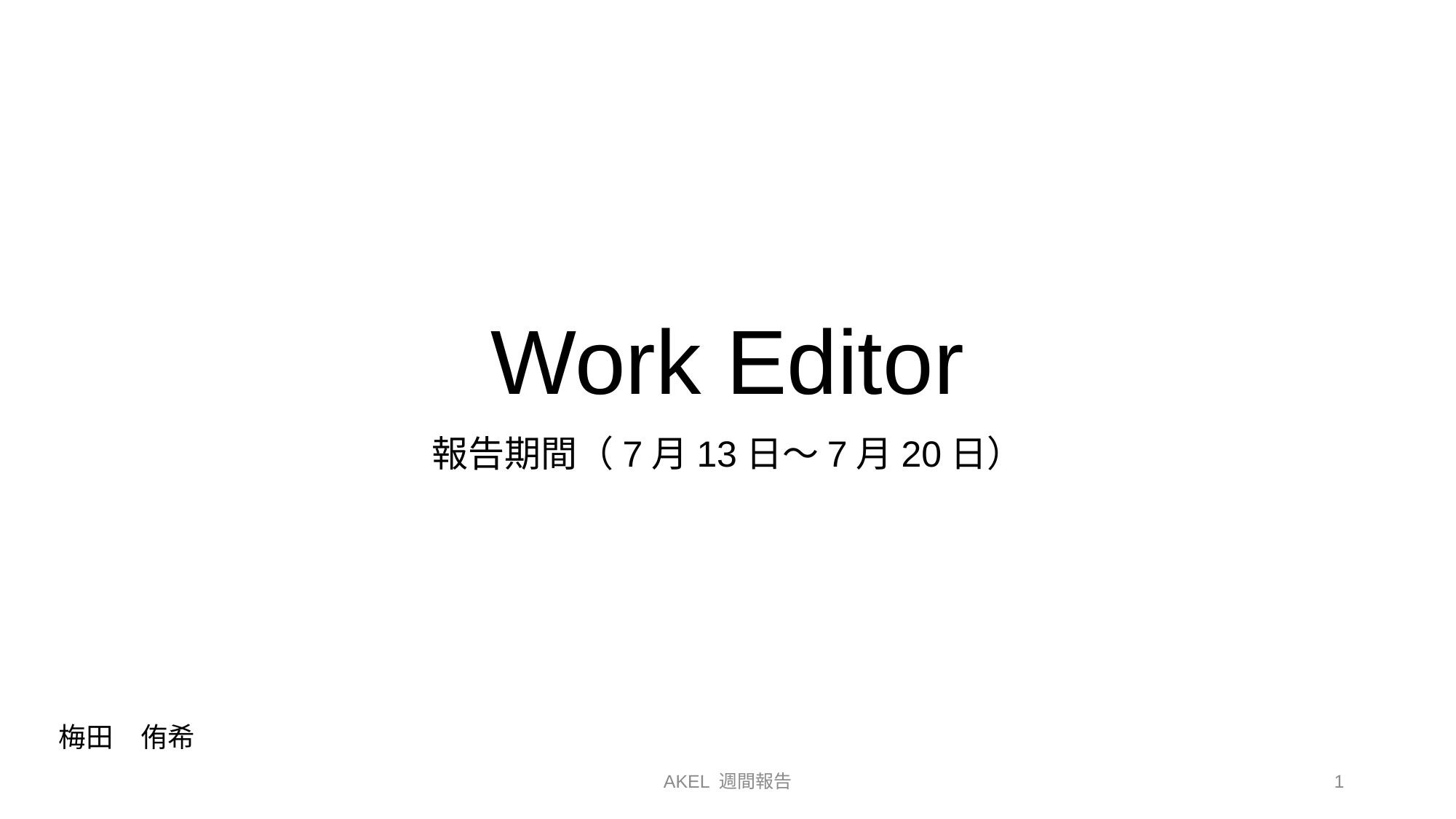

# Work Editor
報告期間（7月13日～7月20日）
梅田　侑希
AKEL 週間報告
1